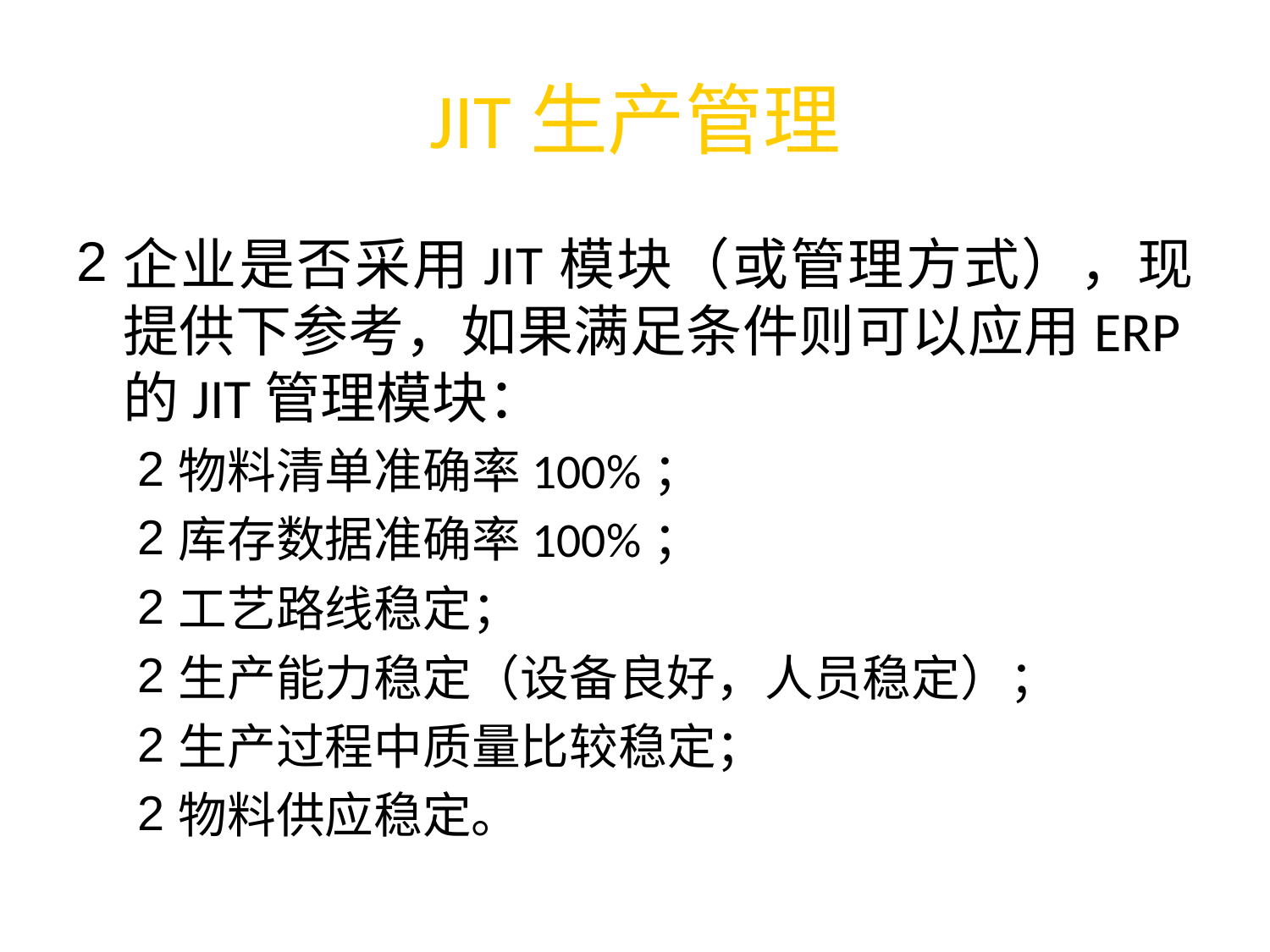

# JIT生产管理
企业是否采用JIT模块（或管理方式），现提供下参考，如果满足条件则可以应用ERP的JIT管理模块：
物料清单准确率100%；
库存数据准确率100%；
工艺路线稳定；
生产能力稳定（设备良好，人员稳定）；
生产过程中质量比较稳定；
物料供应稳定。